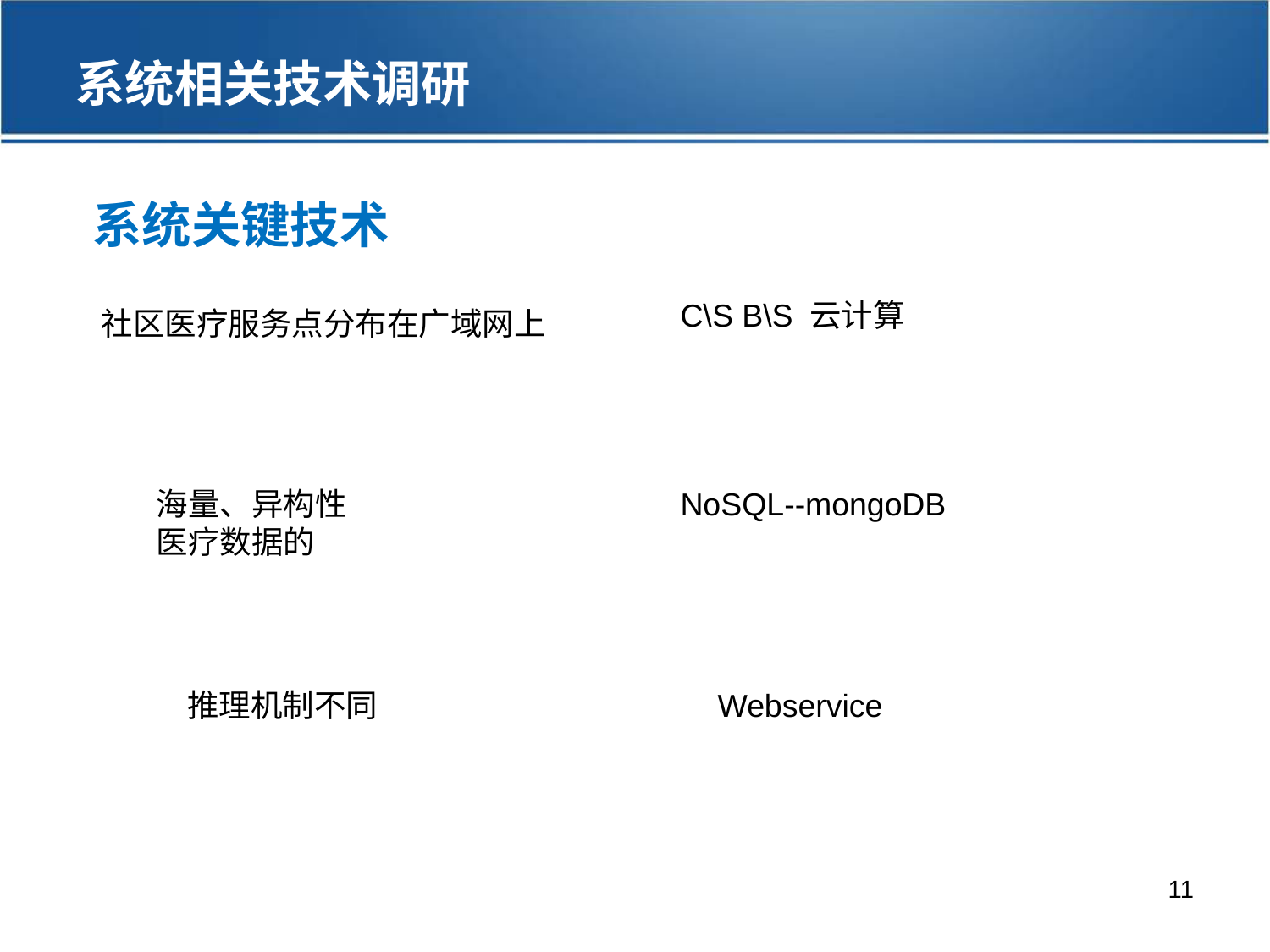

系统相关技术调研
系统关键技术
C\S B\S 云计算
社区医疗服务点分布在广域网上

海量、异构性
医疗数据的
NoSQL--mongoDB
推理机制不同
Webservice
11